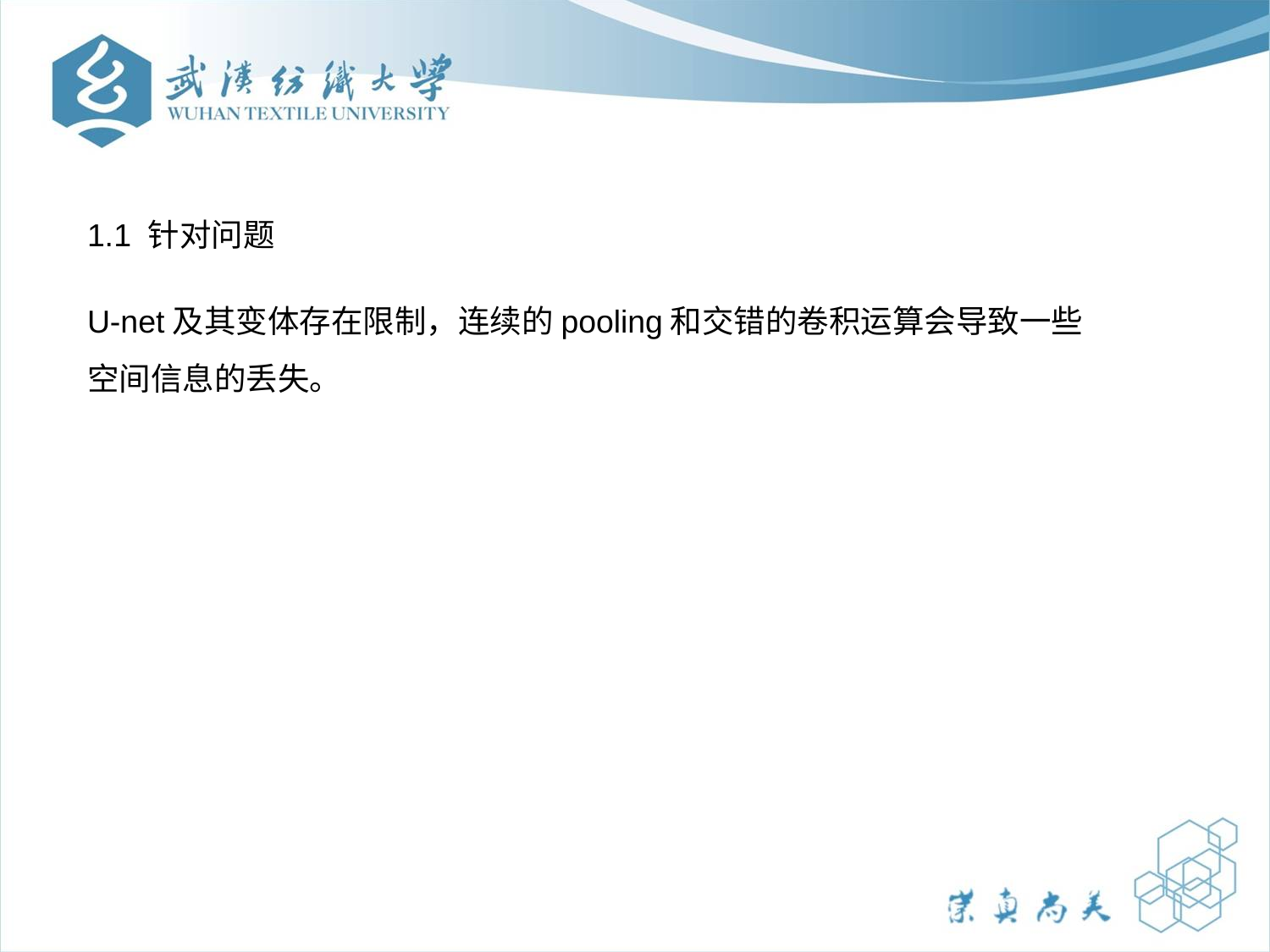

1.1 针对问题
U-net及其变体存在限制，连续的pooling和交错的卷积运算会导致一些空间信息的丢失。